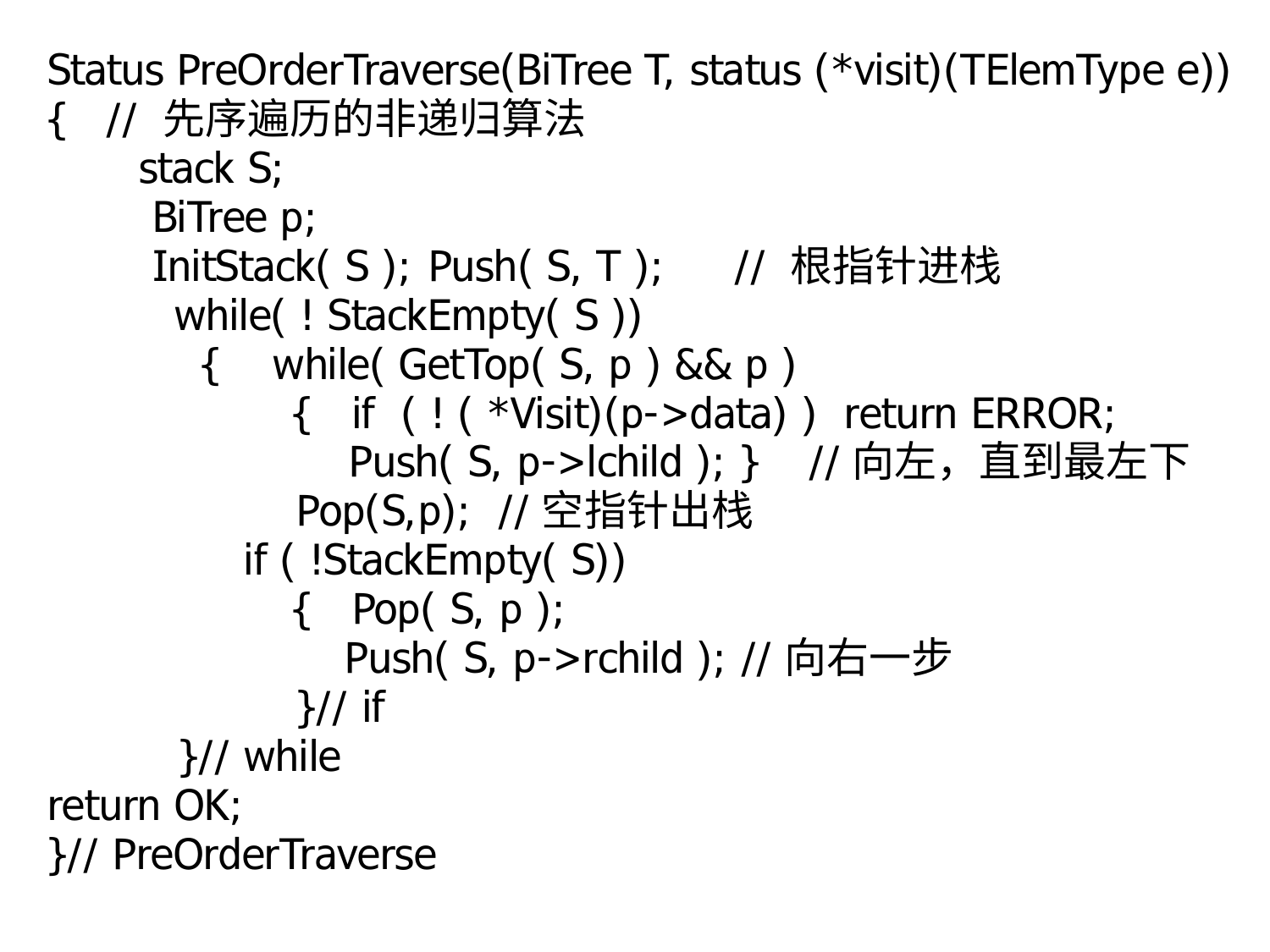

Status PreOrderTraverse(BiTree T, status (*visit)(TElemType e))
{   // 先序遍历的非递归算法
       stack S;
        BiTree p;
        InitStack( S ); 	Push( S, T );	    // 根指针进栈
	while( ! StackEmpty( S ))
	  {    while( GetTop( S, p ) && p )
	         {   if  ( ! ( *Visit)(p->data) )  return ERROR;
                       Push( S, p->lchild ); } 	//向左，直到最左下
                   Pop(S,p);  //空指针出栈
               if ( !StackEmpty( S))
	         {   Pop( S, p );
	             Push( S, p->rchild ); //向右一步
                   }// if
          }// while
return OK;
}// PreOrderTraverse